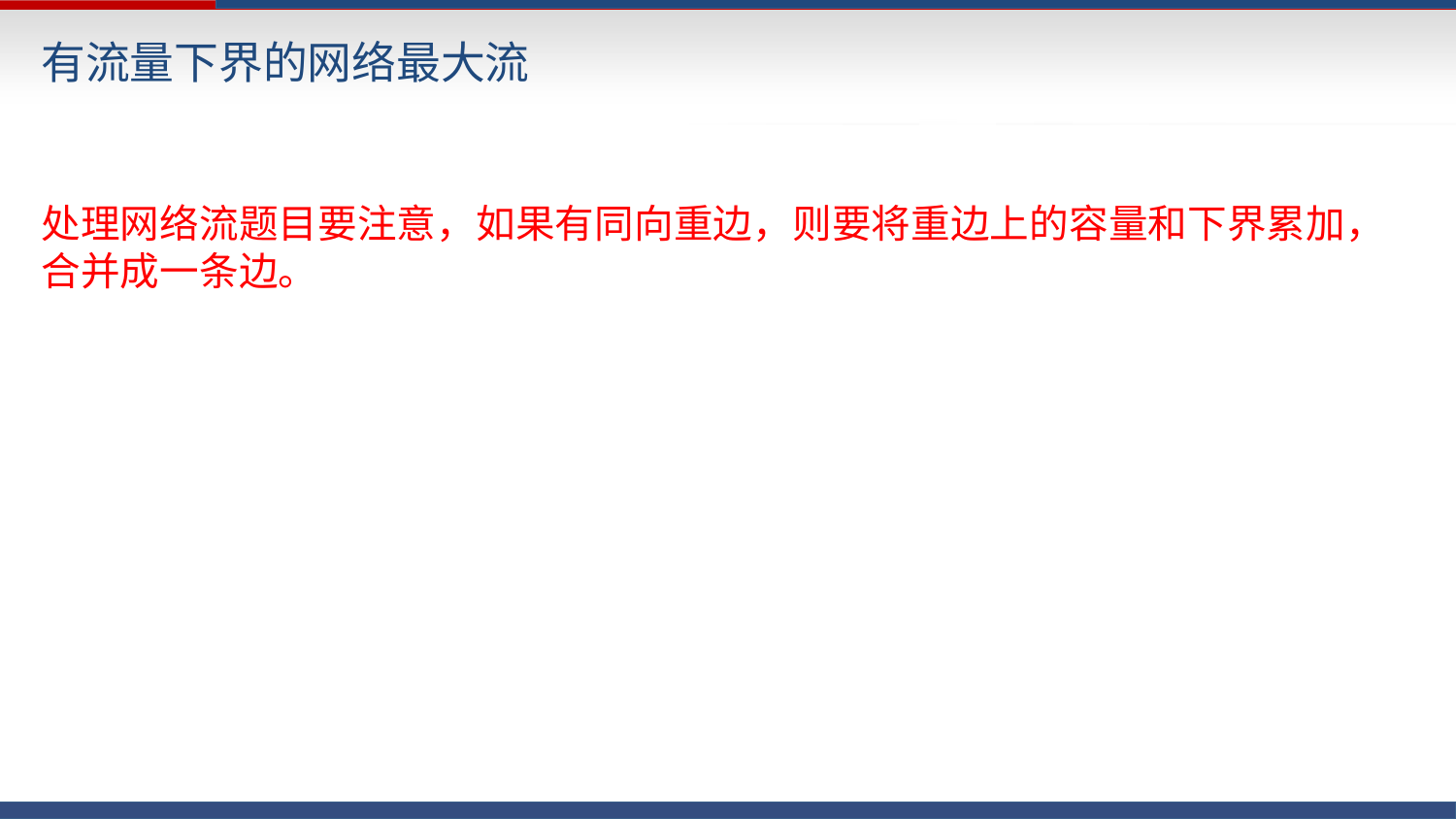

有流量下界的网络最大流
处理网络流题目要注意，如果有同向重边，则要将重边上的容量和下界累加，合并成一条边。